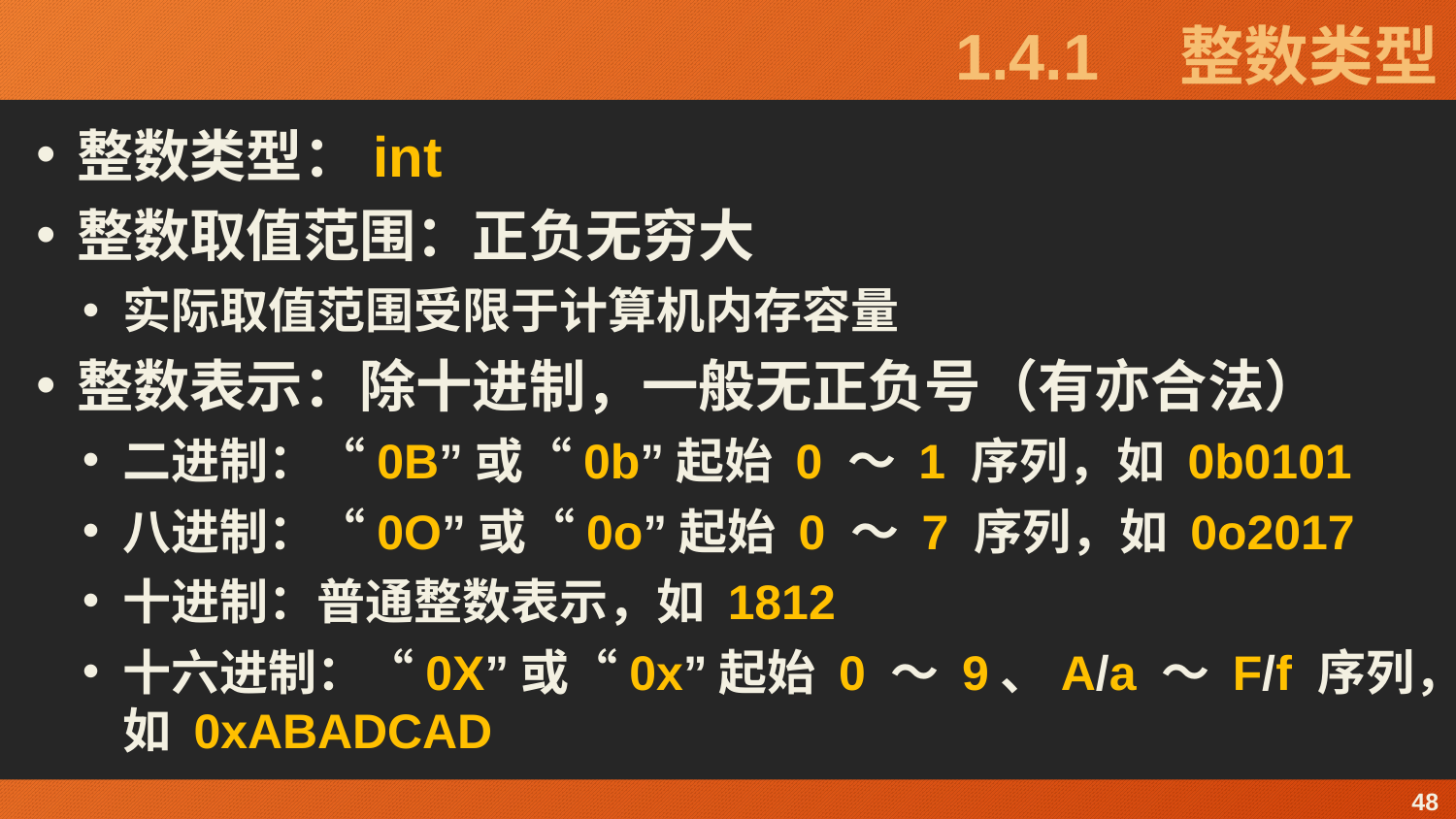

# 1.4.1　整数类型
整数类型：int
整数取值范围：正负无穷大
实际取值范围受限于计算机内存容量
整数表示：除十进制，一般无正负号（有亦合法）
二进制：“0B”或“0b”起始 0 ～ 1 序列，如 0b0101
八进制：“0O”或“0o”起始 0 ～ 7 序列，如 0o2017
十进制：普通整数表示，如 1812
十六进制：“0X”或“0x”起始 0 ～ 9、A/a ～ F/f 序列，如 0xABADCAD
48